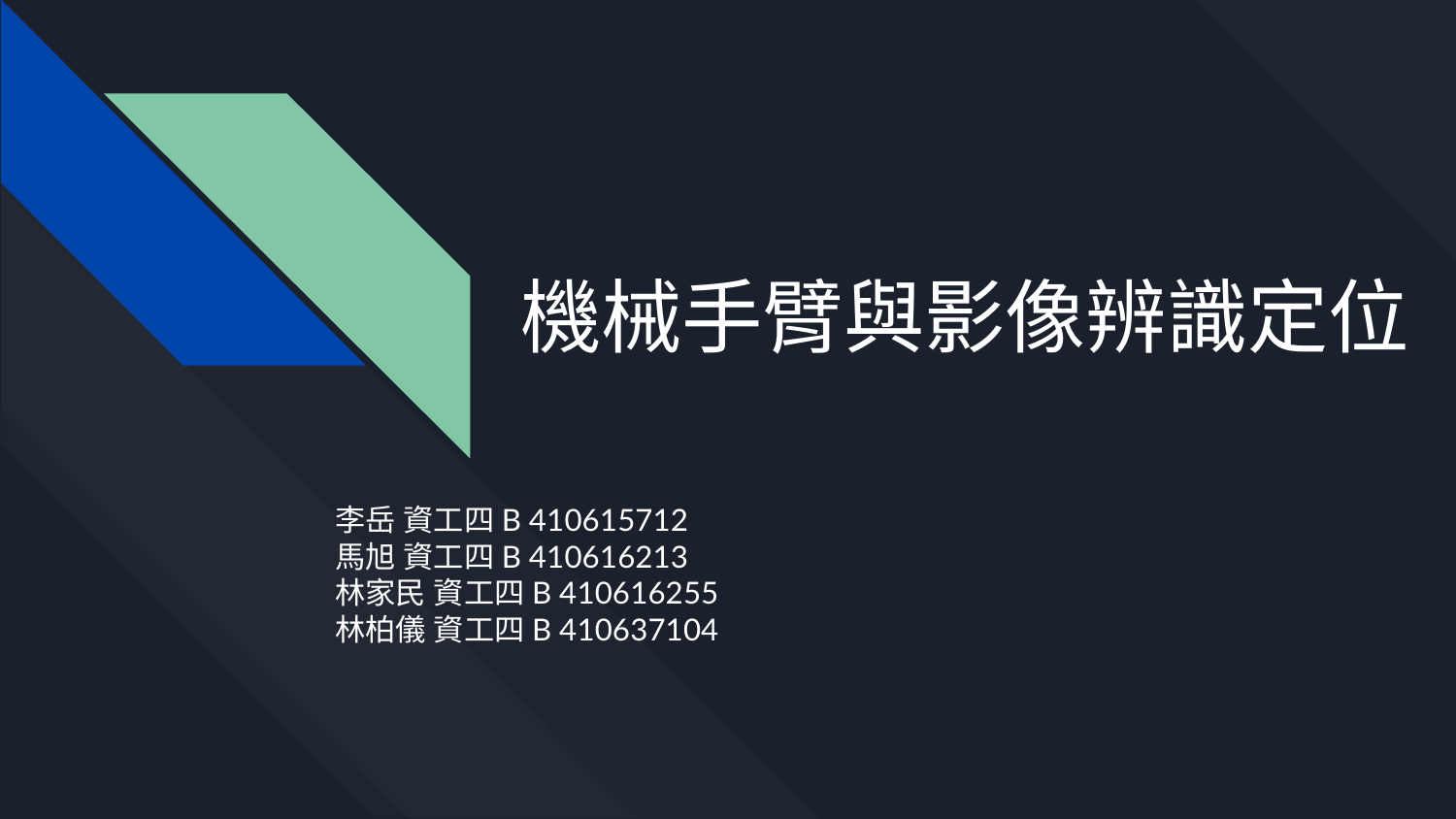

# 機械手臂與影像辨識定位
李岳 資工四B 410615712
馬旭 資工四B 410616213
林家民 資工四B 410616255
林柏儀 資工四B 410637104